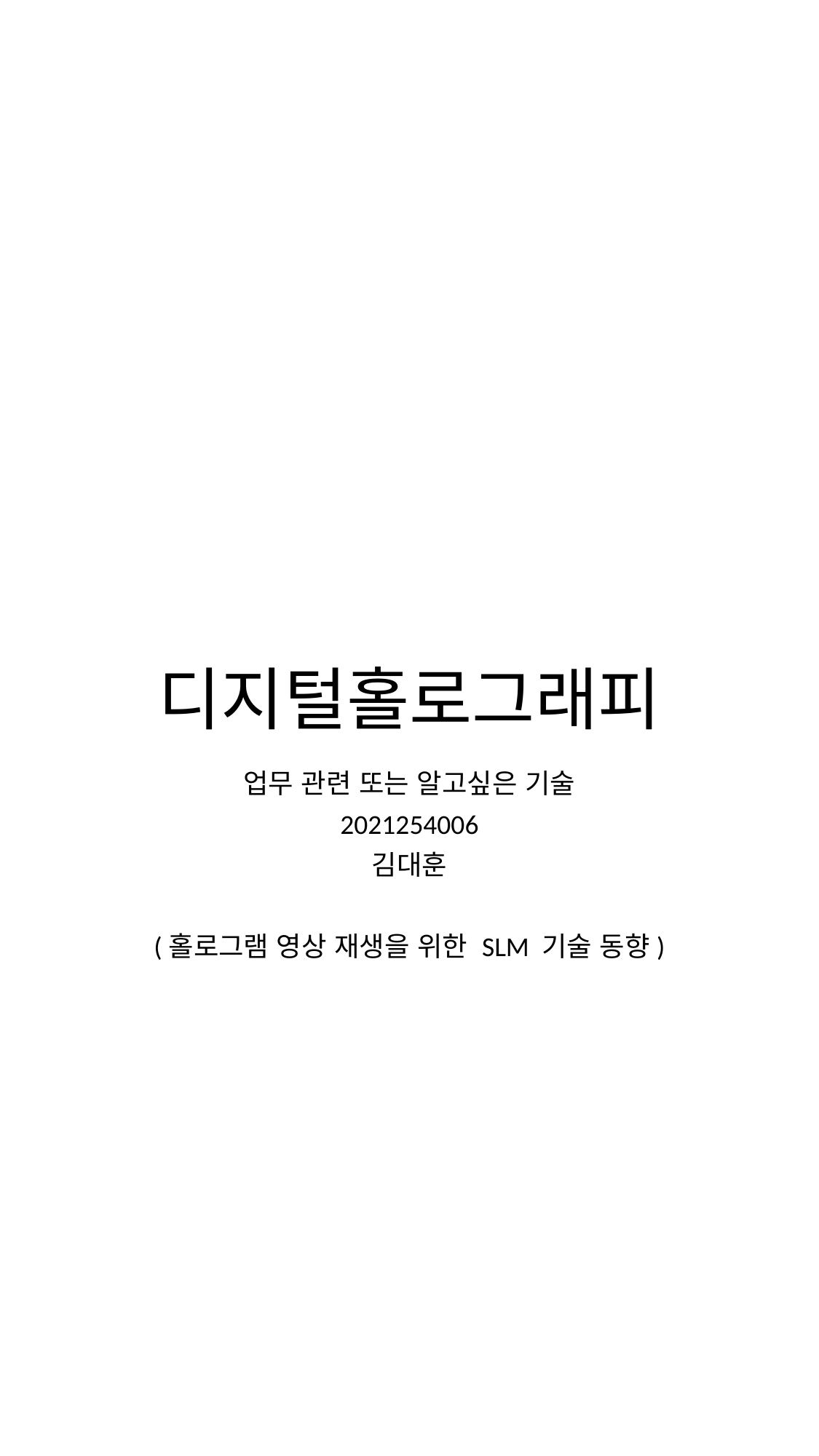

# 디지털홀로그래피
업무 관련 또는 알고싶은 기술
2021254006
김대훈

(홀로그램 영상 재생을 위한 SLM 기술 동향)